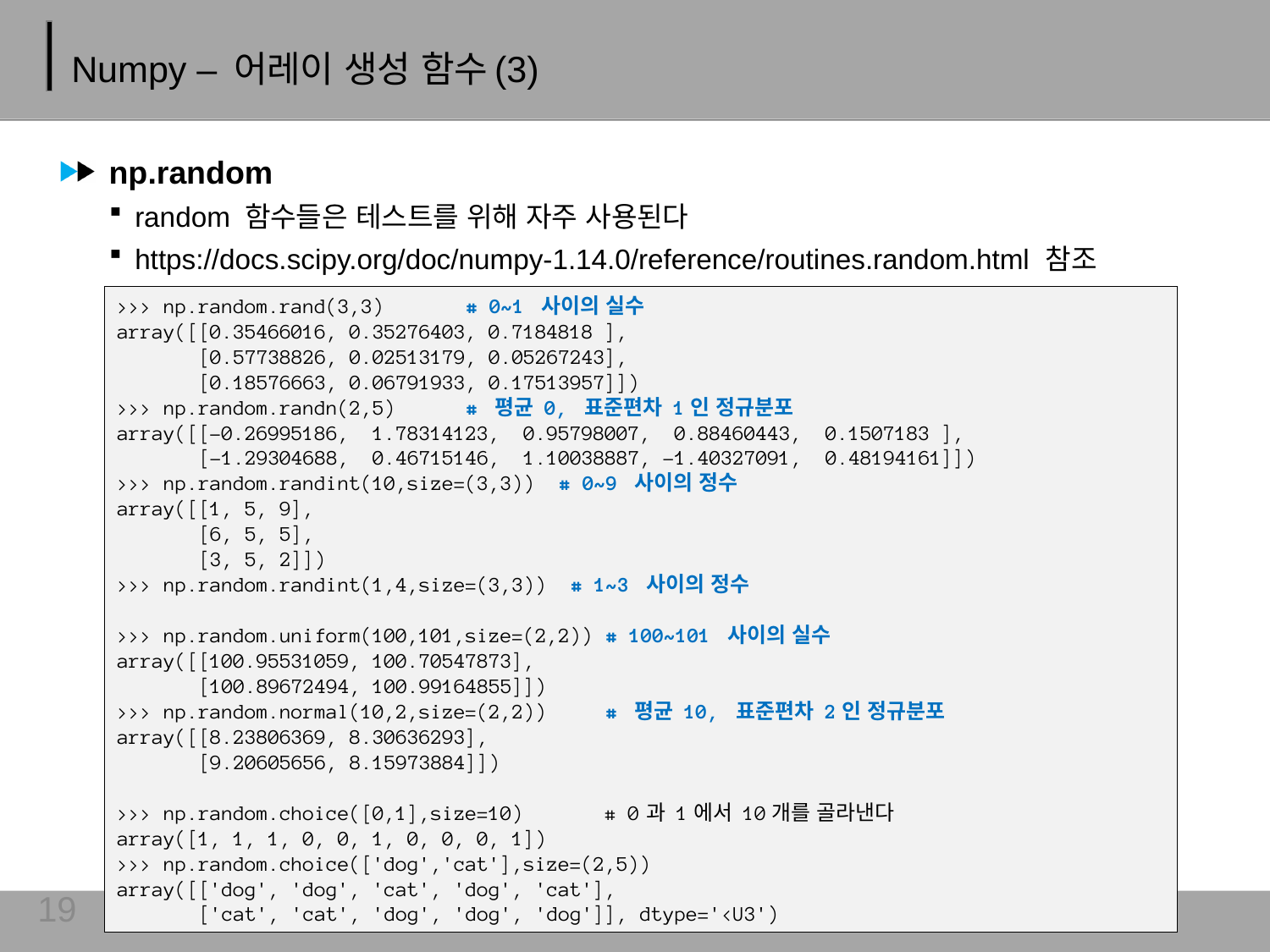

# Numpy – 어레이 생성 함수(3)
np.random
random 함수들은 테스트를 위해 자주 사용된다
https://docs.scipy.org/doc/numpy-1.14.0/reference/routines.random.html 참조

>>> np.random.rand(3,3)       # 0~1 사이의 실수
array([[0.35466016, 0.35276403, 0.7184818 ],
       [0.57738826, 0.02513179, 0.05267243],
       [0.18576663, 0.06791933, 0.17513957]])
>>> np.random.randn(2,5)      # 평균 0, 표준편차 1인 정규분포
array([[-0.26995186,  1.78314123,  0.95798007,  0.88460443,  0.1507183 ],
       [-1.29304688,  0.46715146,  1.10038887, -1.40327091,  0.48194161]])
>>> np.random.randint(10,size=(3,3))  # 0~9 사이의 정수
array([[1, 5, 9],
       [6, 5, 5],
       [3, 5, 2]])
>>> np.random.randint(1,4,size=(3,3))  # 1~3 사이의 정수

>>> np.random.uniform(100,101,size=(2,2)) # 100~101 사이의 실수
array([[100.95531059, 100.70547873],
       [100.89672494, 100.99164855]])
>>> np.random.normal(10,2,size=(2,2))     # 평균 10, 표준편차 2인 정규분포
array([[8.23806369, 8.30636293],
       [9.20605656, 8.15973884]])

>>> np.random.choice([0,1],size=10)       # 0과 1에서 10개를 골라낸다
array([1, 1, 1, 0, 0, 1, 0, 0, 0, 1])
>>> np.random.choice(['dog','cat'],size=(2,5))
array([['dog', 'dog', 'cat', 'dog', 'cat'],
       ['cat', 'cat', 'dog', 'dog', 'dog']], dtype='<U3')
19